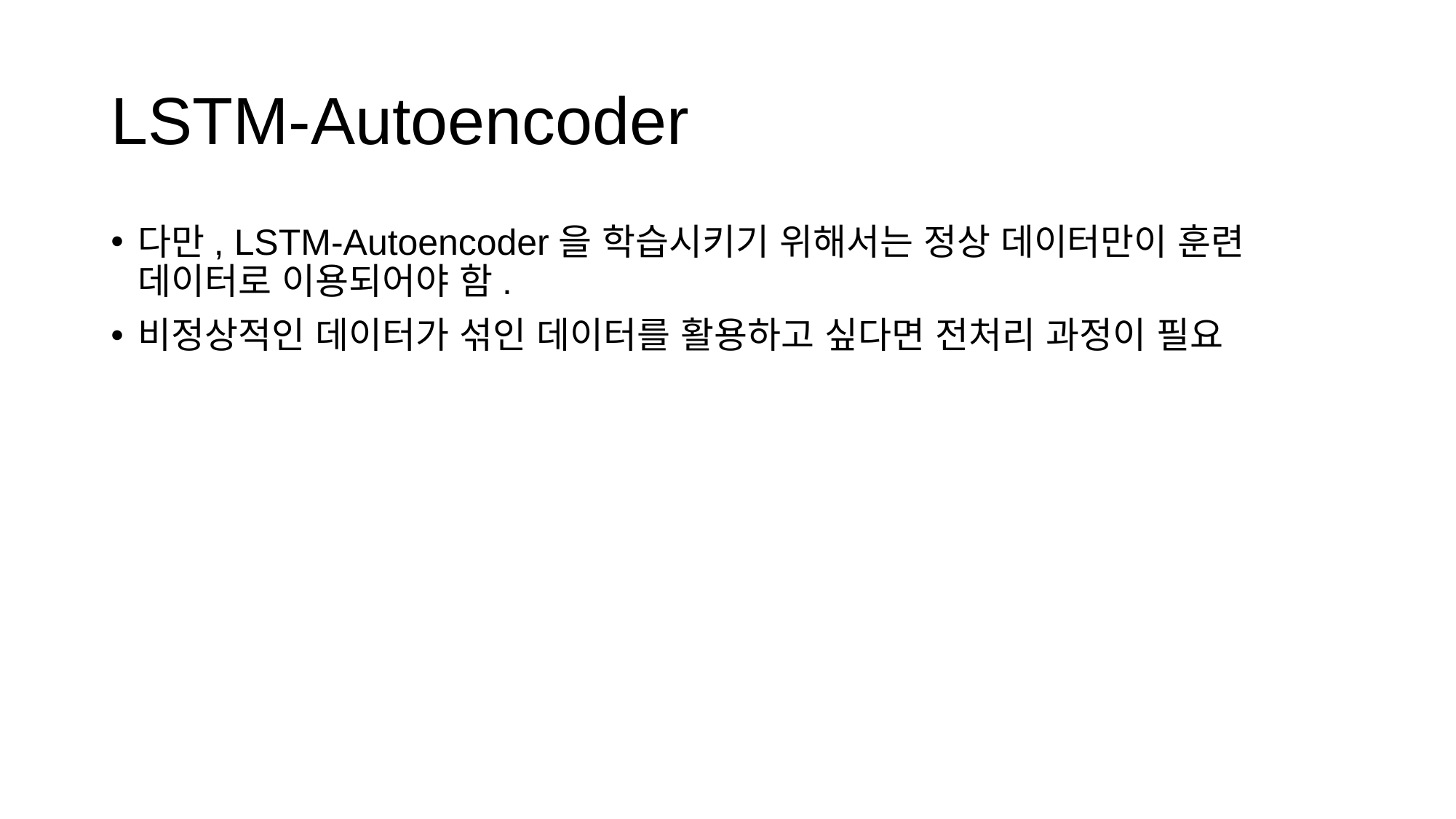

# LSTM-Autoencoder
다만, LSTM-Autoencoder을 학습시키기 위해서는 정상 데이터만이 훈련 데이터로 이용되어야 함.
비정상적인 데이터가 섞인 데이터를 활용하고 싶다면 전처리 과정이 필요